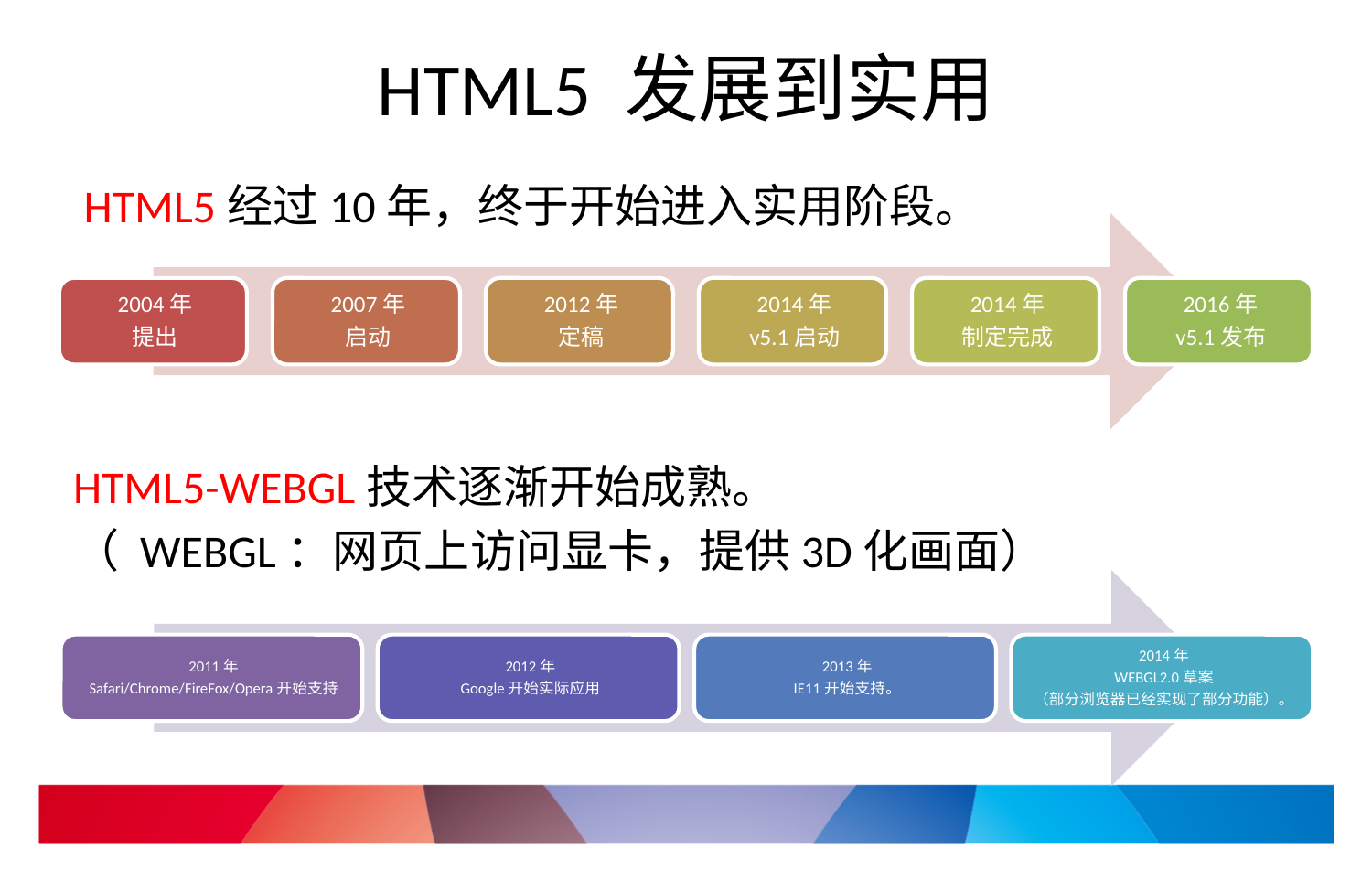

# HTML5 发展到实用
HTML5经过10年，终于开始进入实用阶段。
2004年
提出
2007年
启动
2012年
定稿
2014年
v5.1启动
2014年
制定完成
2016年
v5.1发布
HTML5-WEBGL技术逐渐开始成熟。
（ WEBGL：网页上访问显卡，提供3D化画面）
2011年
Safari/Chrome/FireFox/Opera开始支持
2012年
Google开始实际应用
2013年
IE11开始支持。
2014年
WEBGL2.0草案
（部分浏览器已经实现了部分功能）。